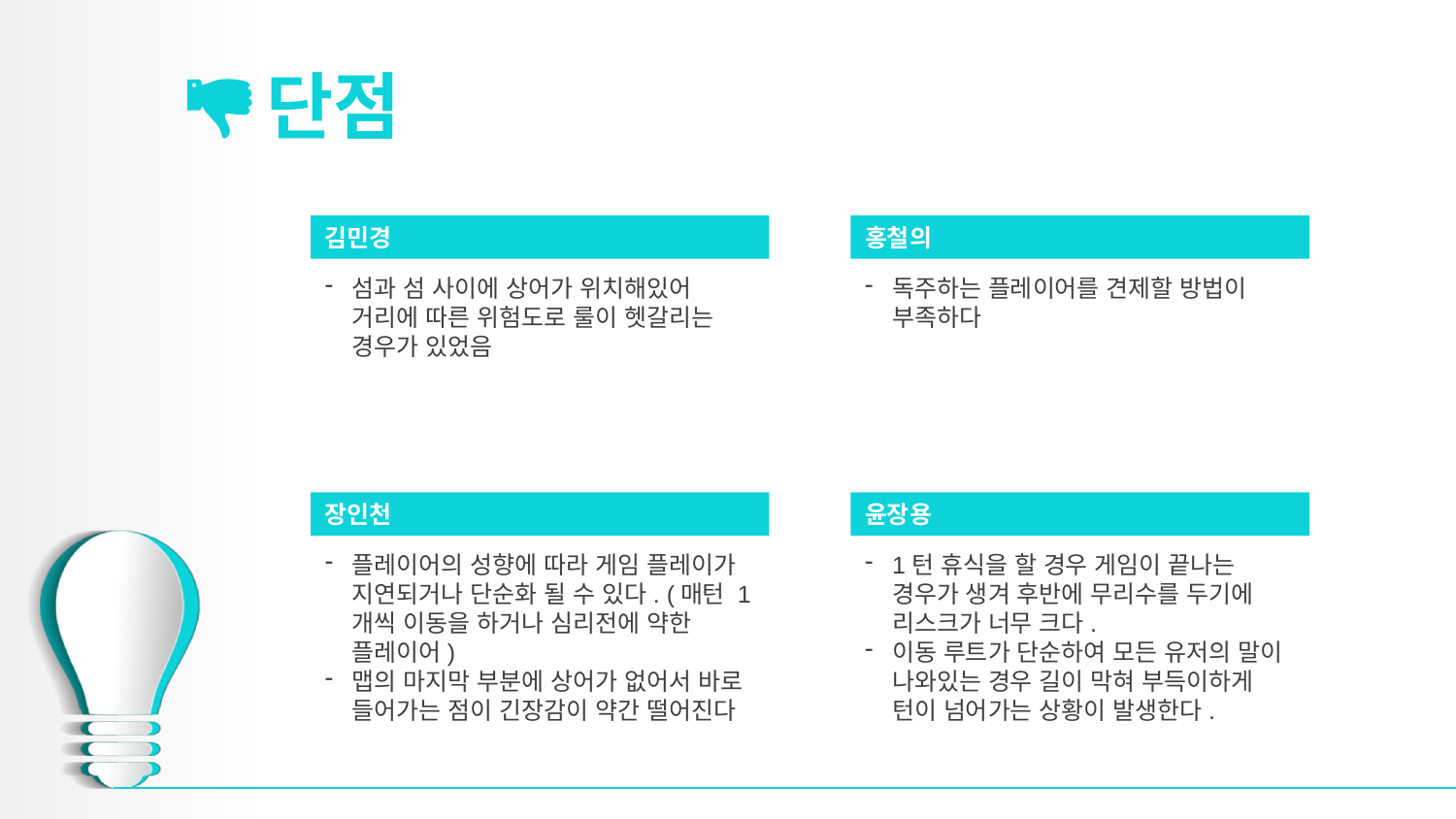

# 단점

김민경
섬과 섬 사이에 상어가 위치해있어 거리에 따른 위험도로 룰이 헷갈리는 경우가 있었음

홍철의
독주하는 플레이어를 견제할 방법이 부족하다

장인천
플레이어의 성향에 따라 게임 플레이가 지연되거나 단순화 될 수 있다. (매턴 1개씩 이동을 하거나 심리전에 약한 플레이어)
맵의 마지막 부분에 상어가 없어서 바로 들어가는 점이 긴장감이 약간 떨어진다
윤장용
1턴 휴식을 할 경우 게임이 끝나는 경우가 생겨 후반에 무리수를 두기에 리스크가 너무 크다.
이동 루트가 단순하여 모든 유저의 말이 나와있는 경우 길이 막혀 부득이하게 턴이 넘어가는 상황이 발생한다.